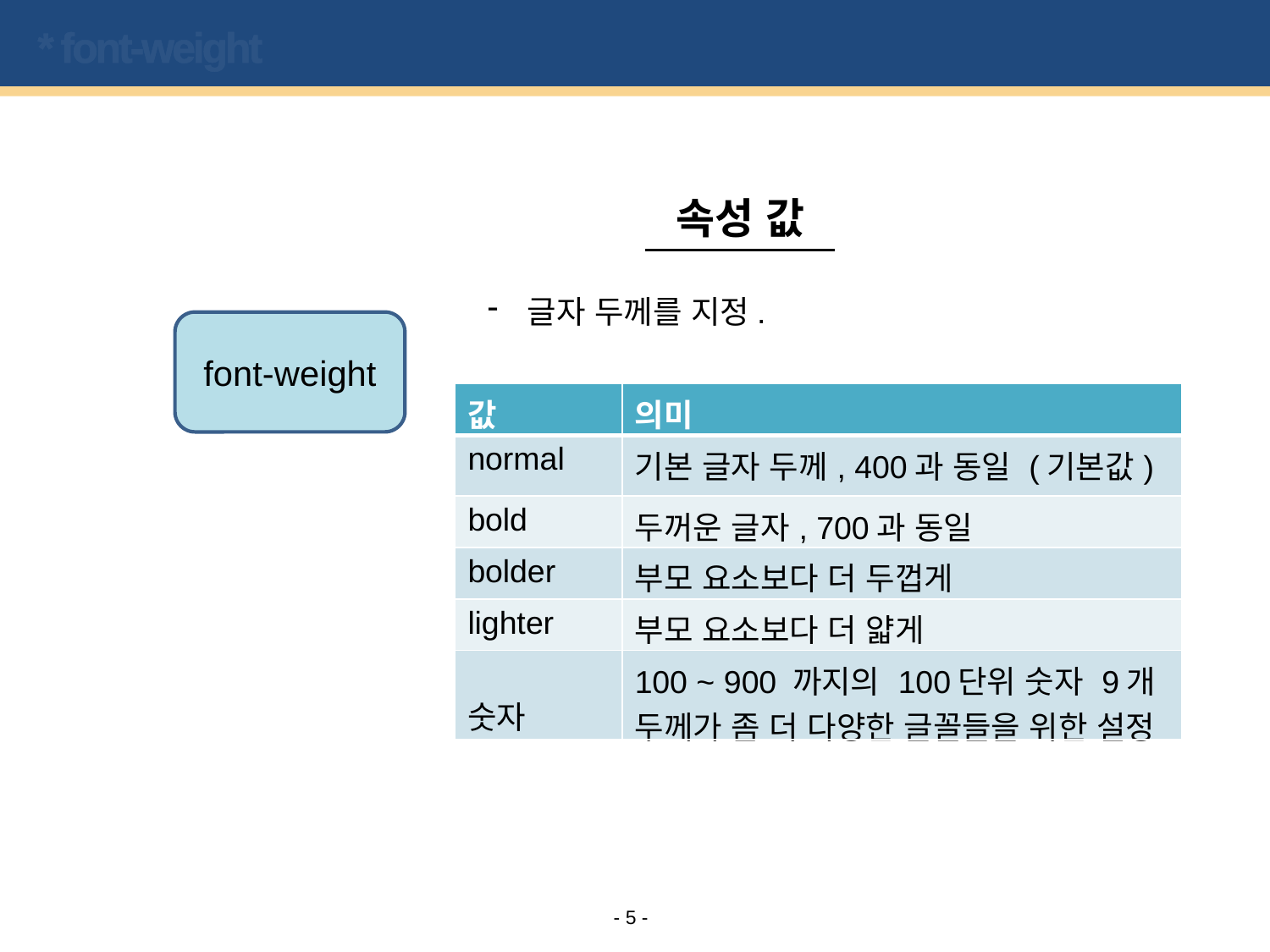

# * font-weight
속성 값
글자 두께를 지정.
font-weight
| 값 | 의미 |
| --- | --- |
| normal | 기본 글자 두께, 400과 동일 (기본값) |
| bold | 두꺼운 글자, 700과 동일 |
| bolder | 부모 요소보다 더 두껍게 |
| lighter | 부모 요소보다 더 얇게 |
| 숫자 | 100 ~ 900 까지의 100단위 숫자 9개 두께가 좀 더 다양한 글꼴들을 위한 설정 |